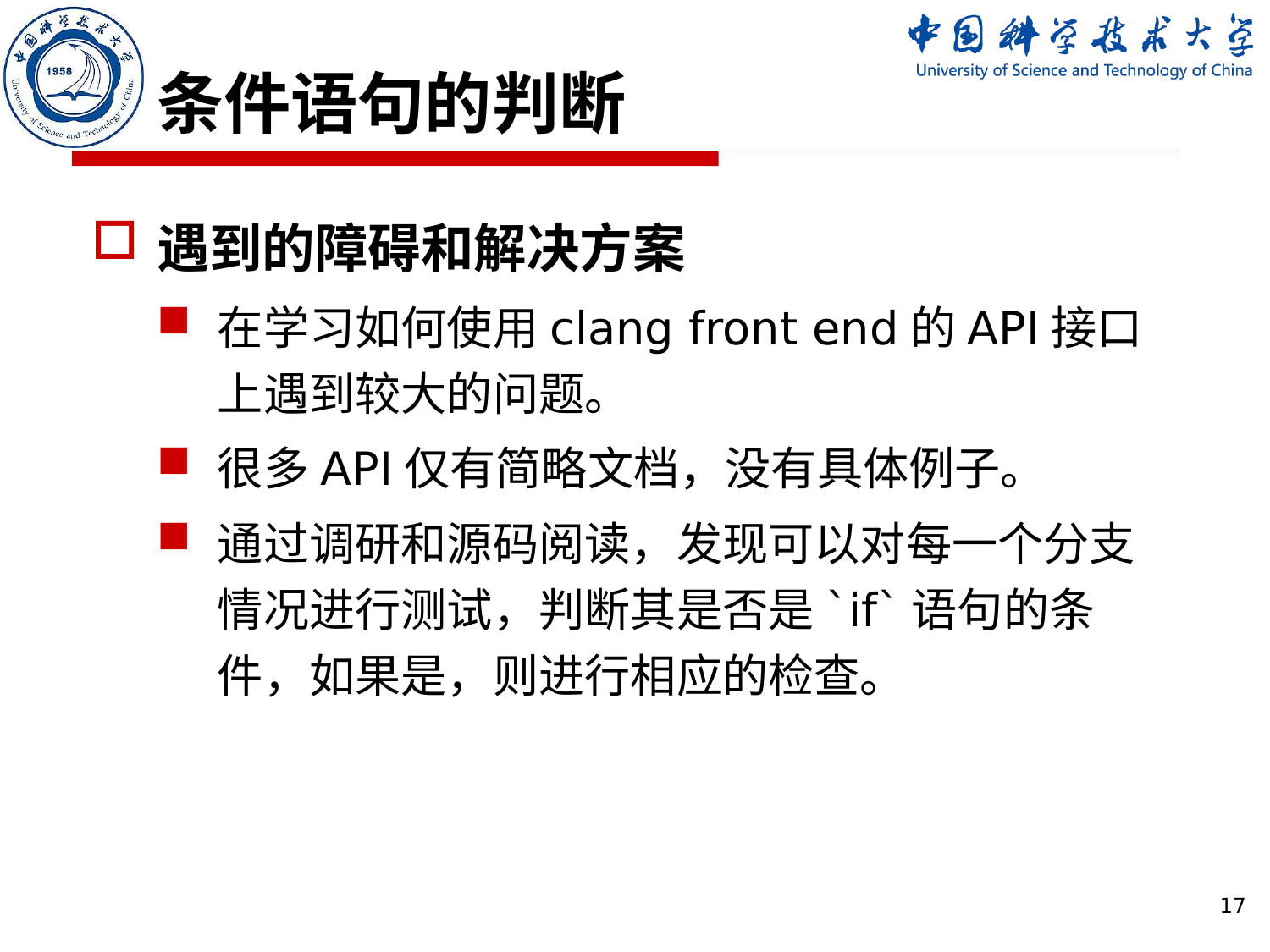

# 条件语句的判断
遇到的障碍和解决方案
在学习如何使用clang front end的API接口上遇到较大的问题。
很多API仅有简略文档，没有具体例子。
通过调研和源码阅读，发现可以对每一个分支情况进行测试，判断其是否是`if`语句的条件，如果是，则进行相应的检查。

17